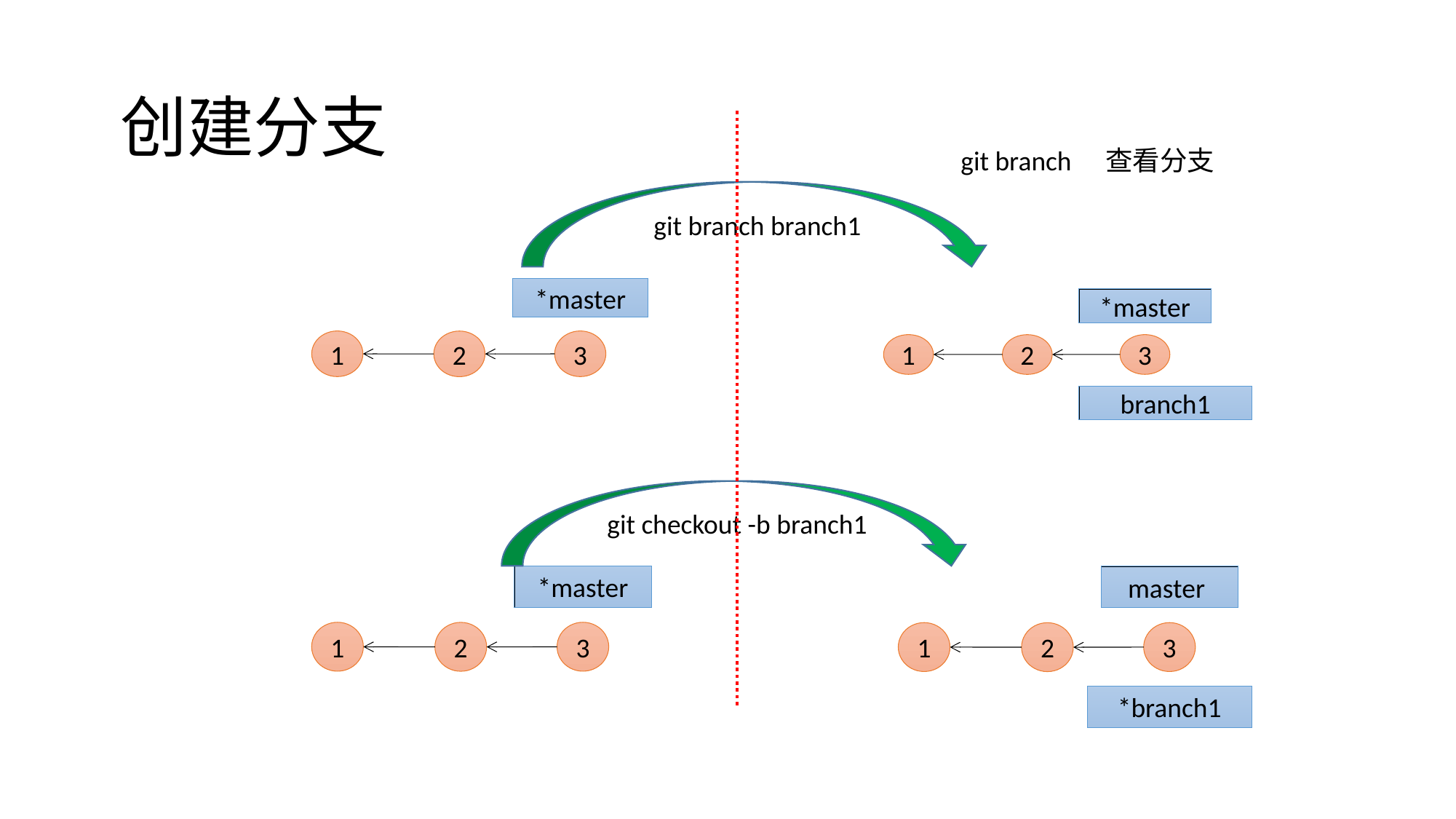

创建分支
git branch　查看分支
git branch branch1
*master
1
3
2
*master
1
3
2
branch1
git checkout -b branch1
*master
1
3
2
master
1
3
2
*branch1